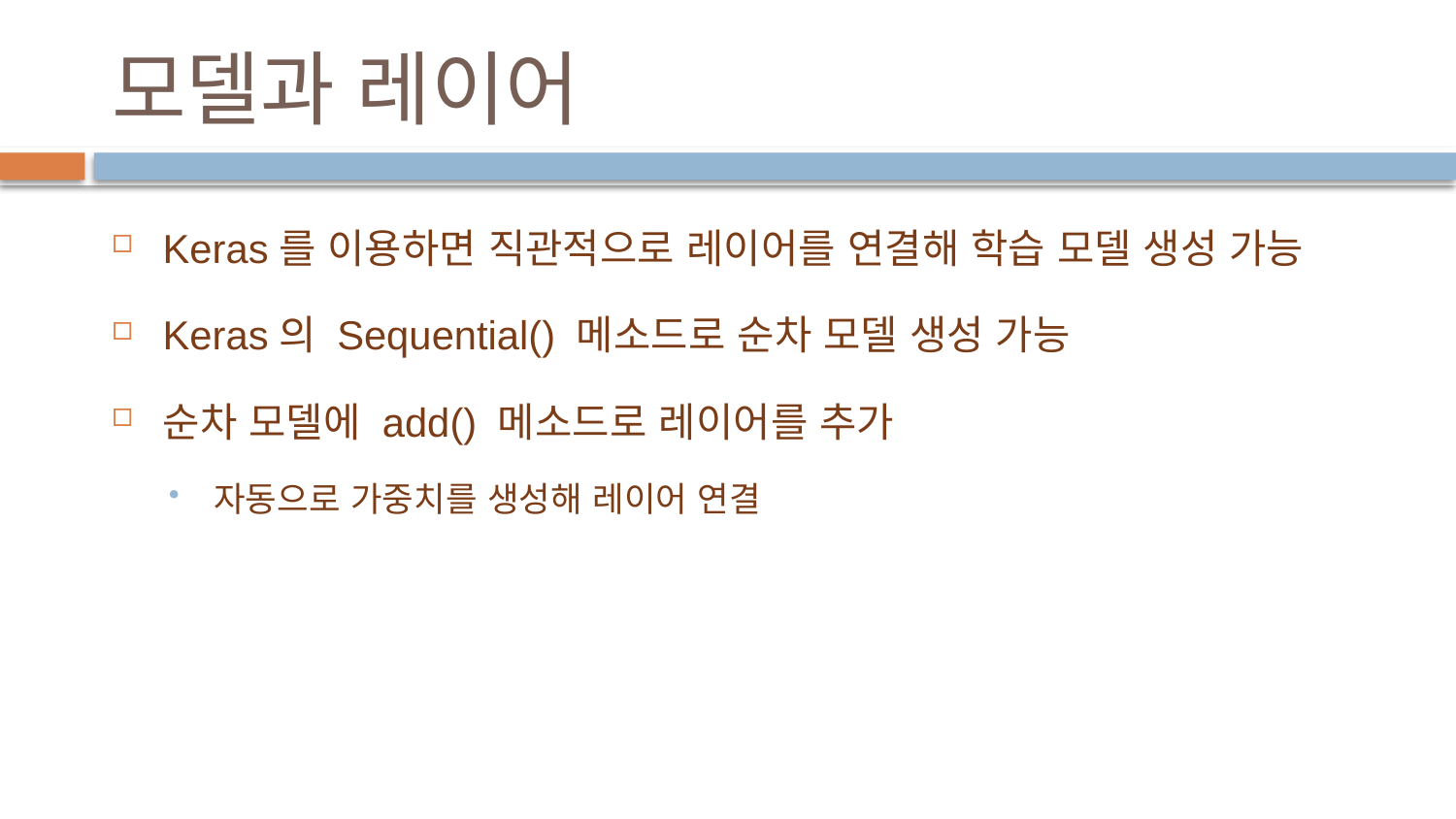

# 모델과 레이어
Keras를 이용하면 직관적으로 레이어를 연결해 학습 모델 생성 가능
Keras의 Sequential() 메소드로 순차 모델 생성 가능
순차 모델에 add() 메소드로 레이어를 추가
자동으로 가중치를 생성해 레이어 연결